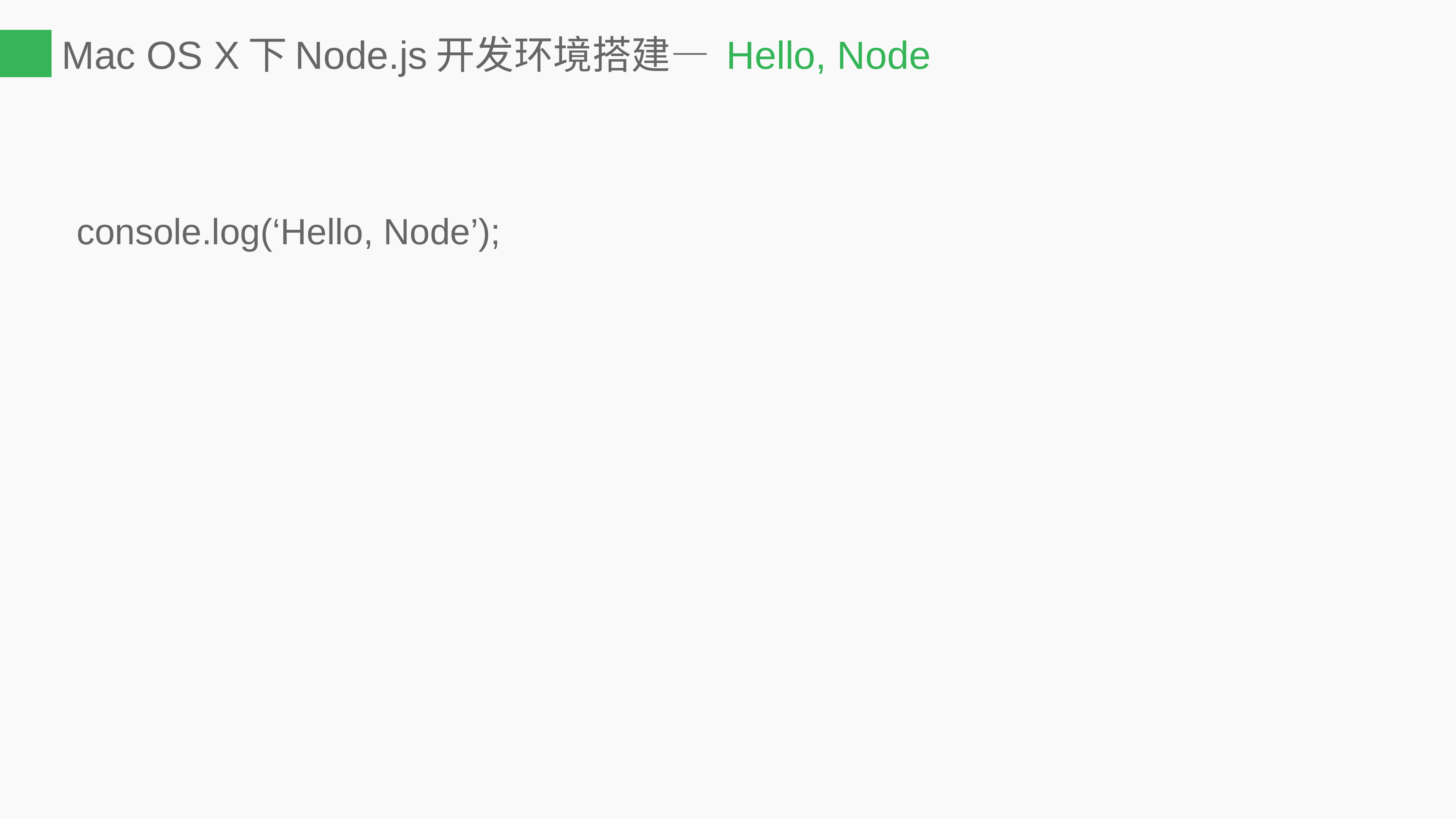

# Mac OS X下Node.js开发环境搭建— Hello, Node
console.log(‘Hello, Node’);